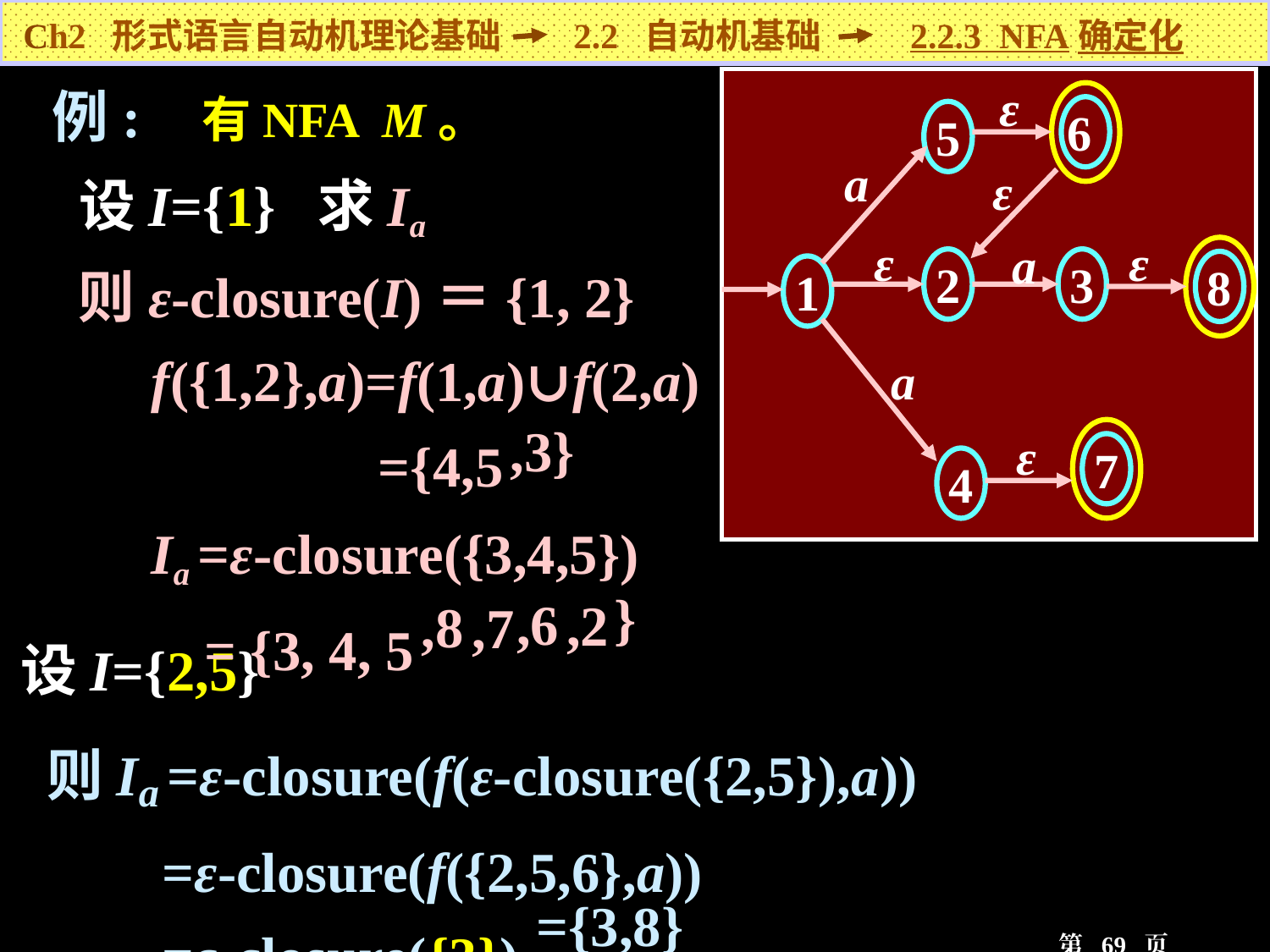

Ch2  形式语言自动机理论基础        2.2  自动机基础          2.2.3  NFA确定化

ε

6
5

a
ε

ε
ε
a

2
3
8
1

a
ε

7
4

例:    有NFA  M。

  设I={1}  求Ia
 则ε-closure(I)＝{1, 2}
       f({1,2},a)=f(1,a)∪f(2,a)
                       ={4,5
       Ia =ε-closure({3,4,5})
     	    = {3, 4, 5
,3}
}
,6
,2
,8
,7
设I={2,5}
 则Ia =ε-closure(f(ε-closure({2,5}),a))
          =ε-closure(f({2,5,6},a))
          =ε-closure({3})
={3,8}